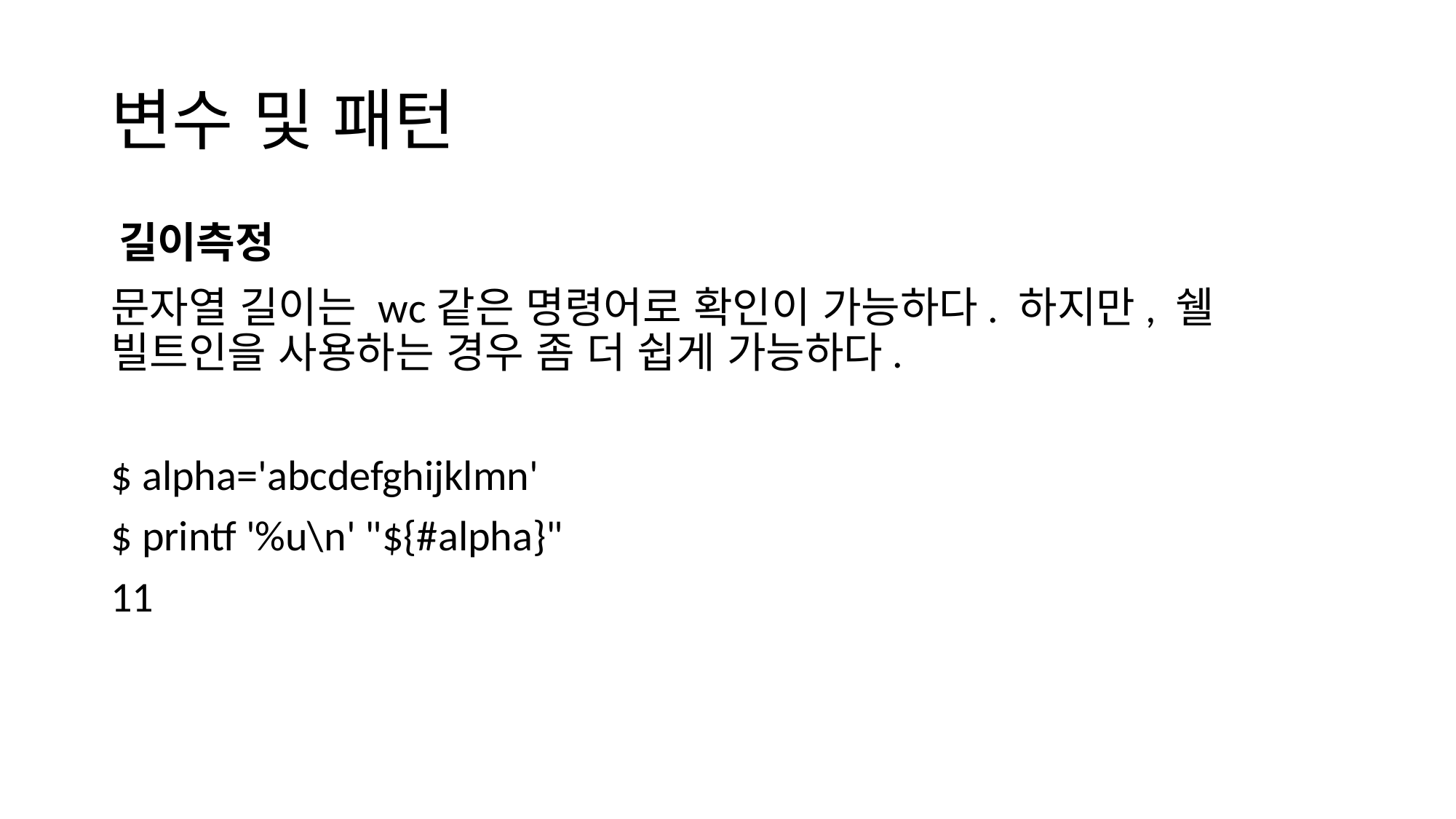

# 변수 및 패턴
길이측정
문자열 길이는 wc같은 명령어로 확인이 가능하다. 하지만, 쉘 빌트인을 사용하는 경우 좀 더 쉽게 가능하다.

$ alpha='abcdefghijklmn'
$ printf '%u\n' "${#alpha}"
11